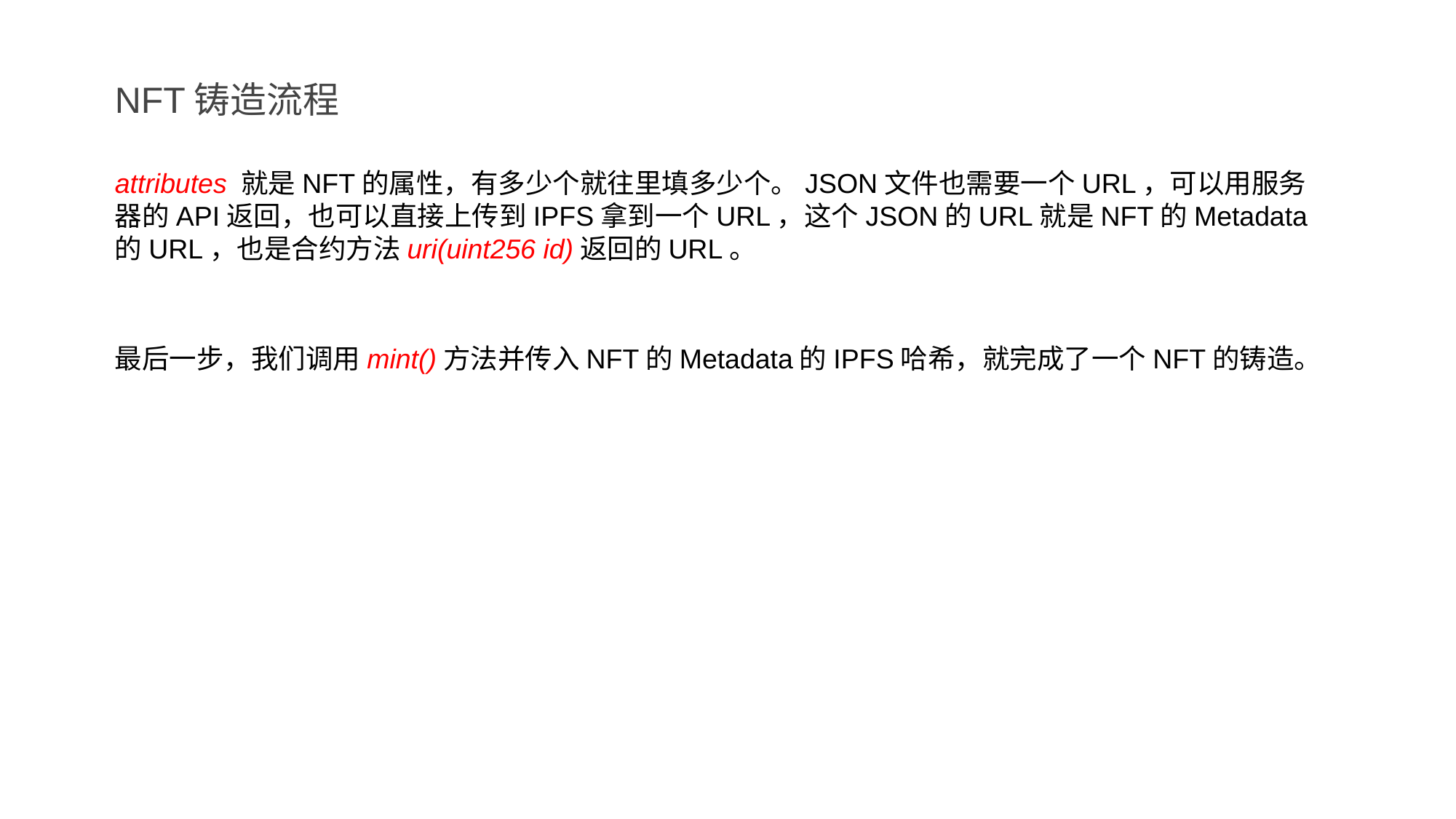

NFT铸造流程
attributes 就是NFT的属性，有多少个就往里填多少个。JSON文件也需要一个URL，可以用服务器的API返回，也可以直接上传到IPFS拿到一个URL，这个JSON的URL就是NFT的Metadata的URL，也是合约方法uri(uint256 id)返回的URL。
最后一步，我们调用mint()方法并传入NFT的Metadata的IPFS哈希，就完成了一个NFT的铸造。